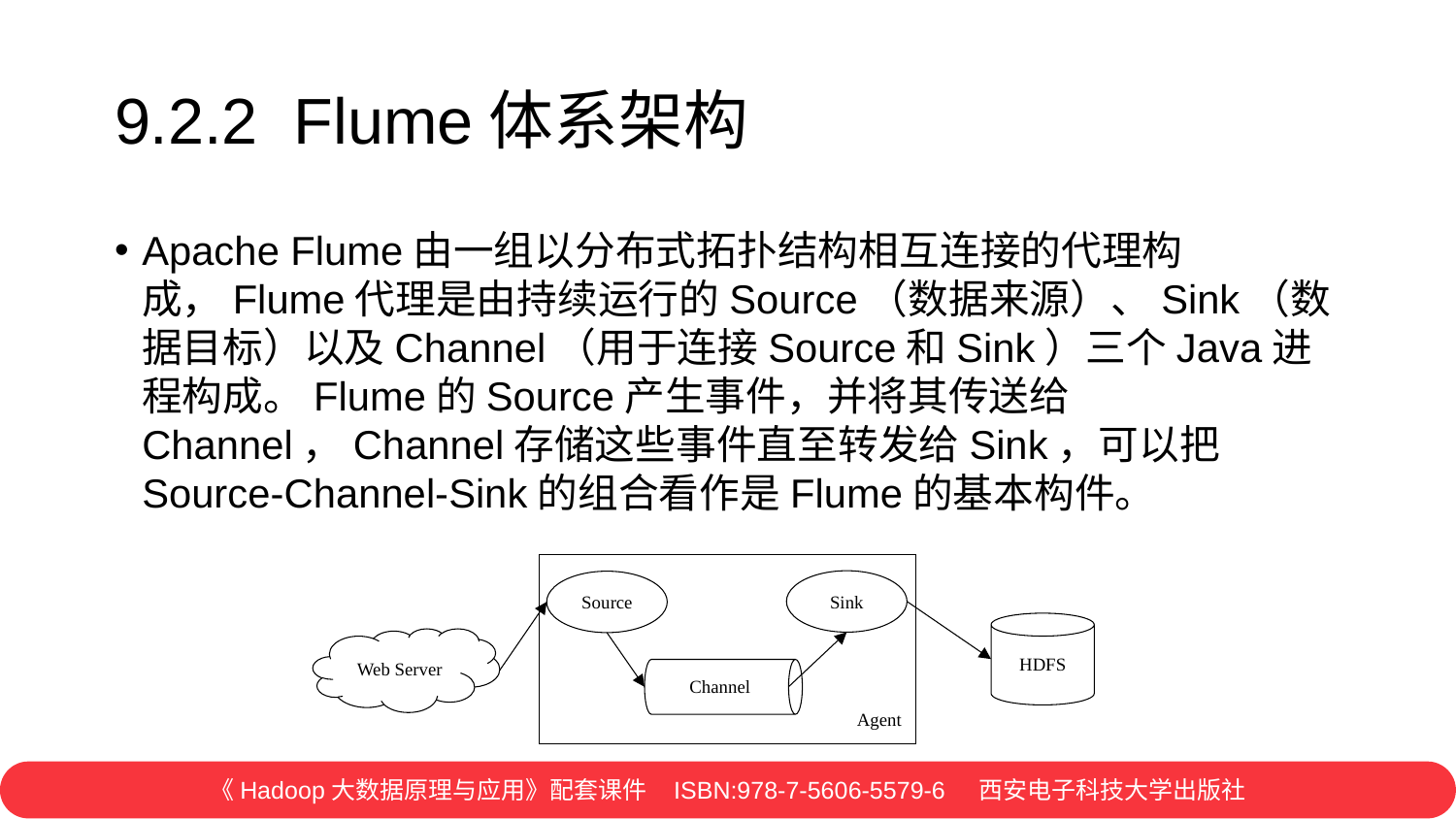

# 9.2.2  Flume体系架构
Apache Flume由一组以分布式拓扑结构相互连接的代理构成，Flume代理是由持续运行的Source（数据来源）、Sink（数据目标）以及Channel（用于连接Source和Sink）三个Java进程构成。Flume的Source产生事件，并将其传送给Channel，Channel存储这些事件直至转发给Sink，可以把Source-Channel-Sink的组合看作是Flume的基本构件。

Agent
Sink
Source
Channel
HDFS
Web Server